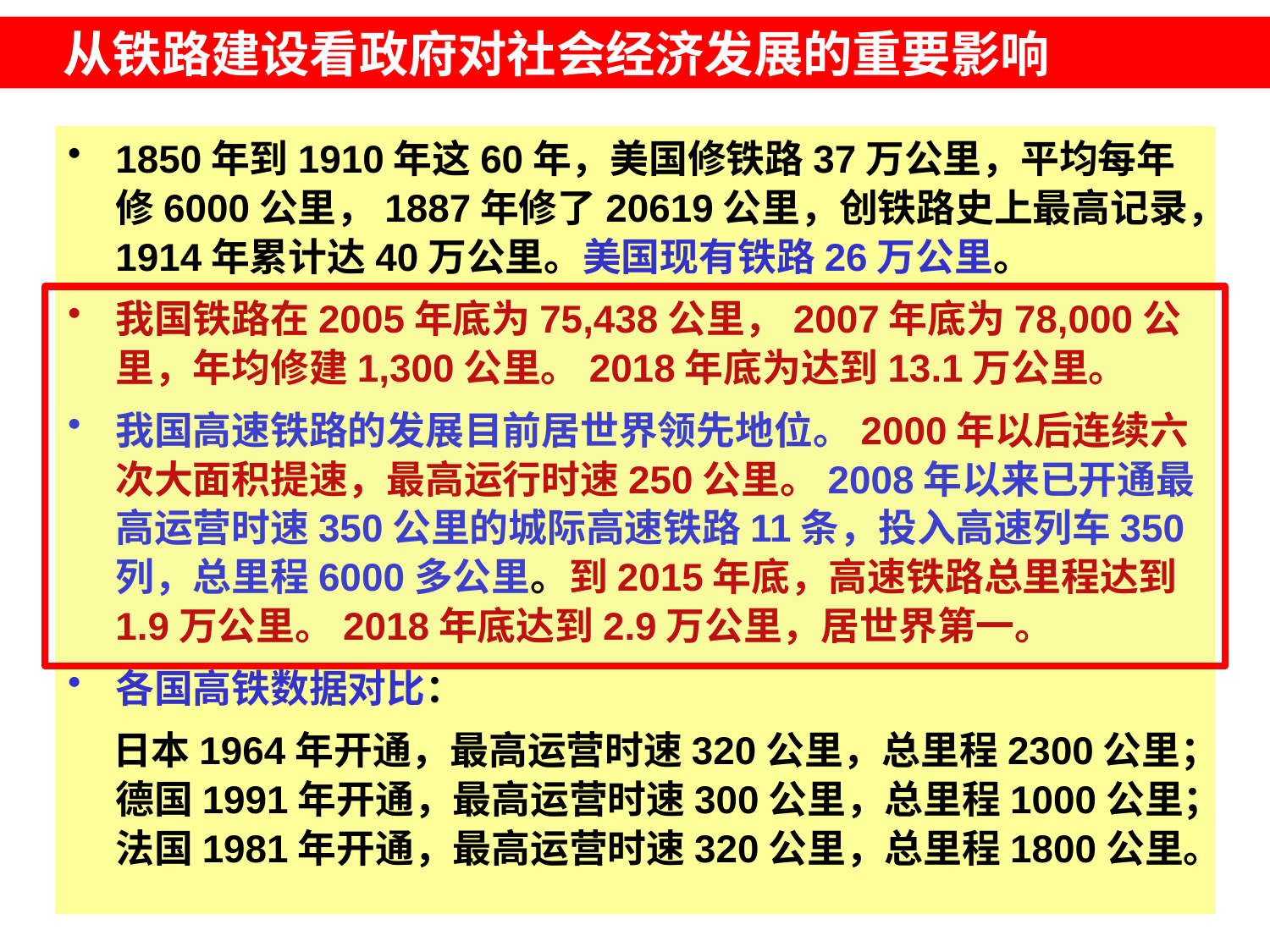

从铁路建设看政府对社会经济发展的重要影响
1850年到1910年这60年，美国修铁路37万公里，平均每年修6000公里，1887年修了20619公里，创铁路史上最高记录，1914年累计达40万公里。美国现有铁路26万公里。
我国铁路在2005年底为75,438公里，2007年底为78,000公里，年均修建1,300公里。2018年底为达到13.1万公里。
我国高速铁路的发展目前居世界领先地位。2000年以后连续六次大面积提速，最高运行时速250公里。2008年以来已开通最高运营时速350公里的城际高速铁路11条，投入高速列车350列，总里程6000多公里。到2015年底，高速铁路总里程达到1.9万公里。2018年底达到2.9万公里，居世界第一。
各国高铁数据对比：
    日本1964年开通，最高运营时速320公里，总里程2300公里；德国1991年开通，最高运营时速300公里，总里程1000公里；法国1981年开通，最高运营时速320公里，总里程1800公里。

2019年11月14日
20/56